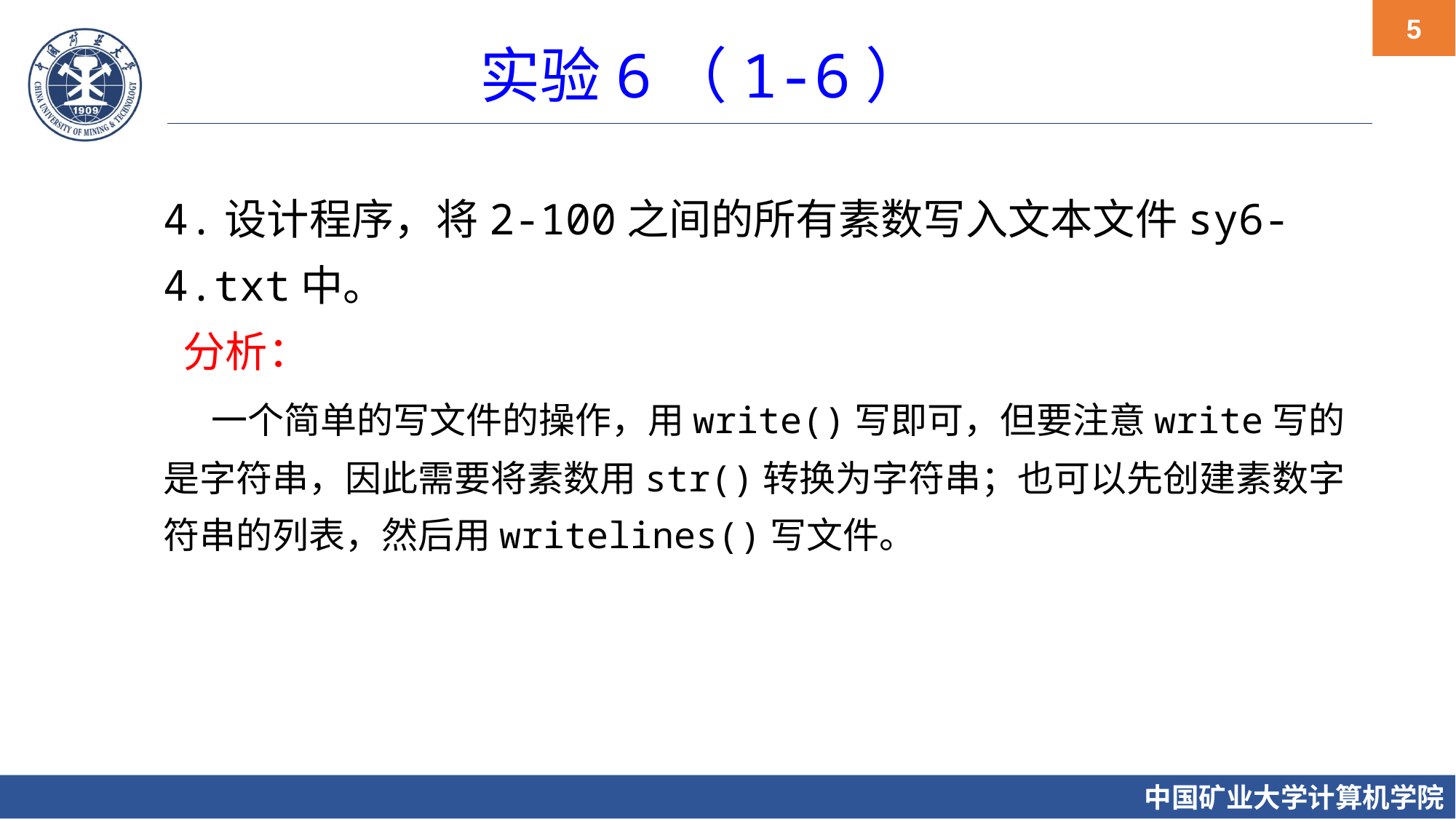

实验6（1-6）
4.设计程序，将2-100之间的所有素数写入文本文件sy6-4.txt中。
 分析：
    一个简单的写文件的操作，用write()写即可，但要注意write写的是字符串，因此需要将素数用str()转换为字符串；也可以先创建素数字符串的列表，然后用writelines()写文件。